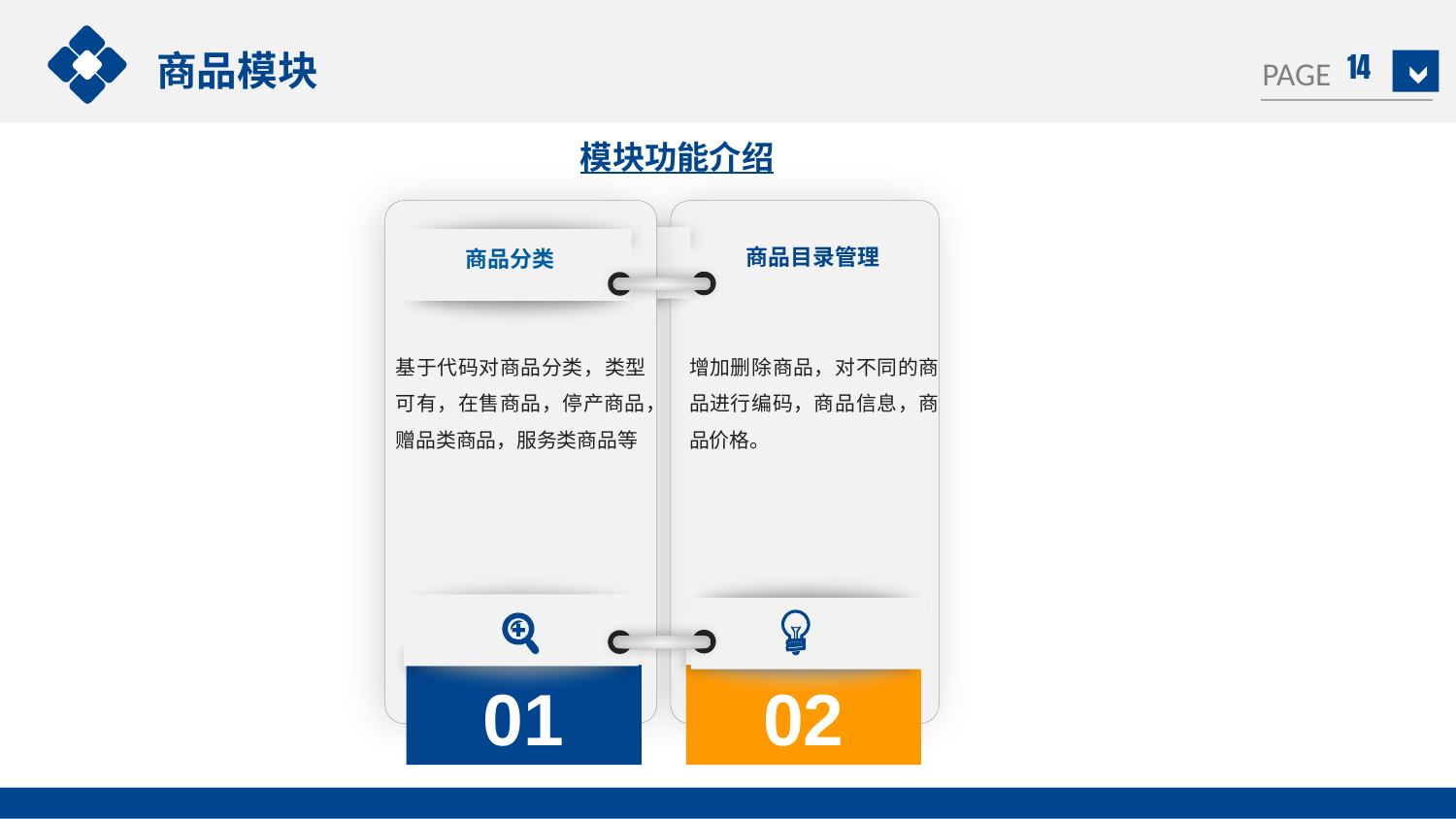

商品模块
14
模块功能介绍

商品目录管理
商品分类

基于代码对商品分类，类型可有，在售商品，停产商品，赠品类商品，服务类商品等
增加删除商品，对不同的商品进行编码，商品信息，商品价格。

01
02